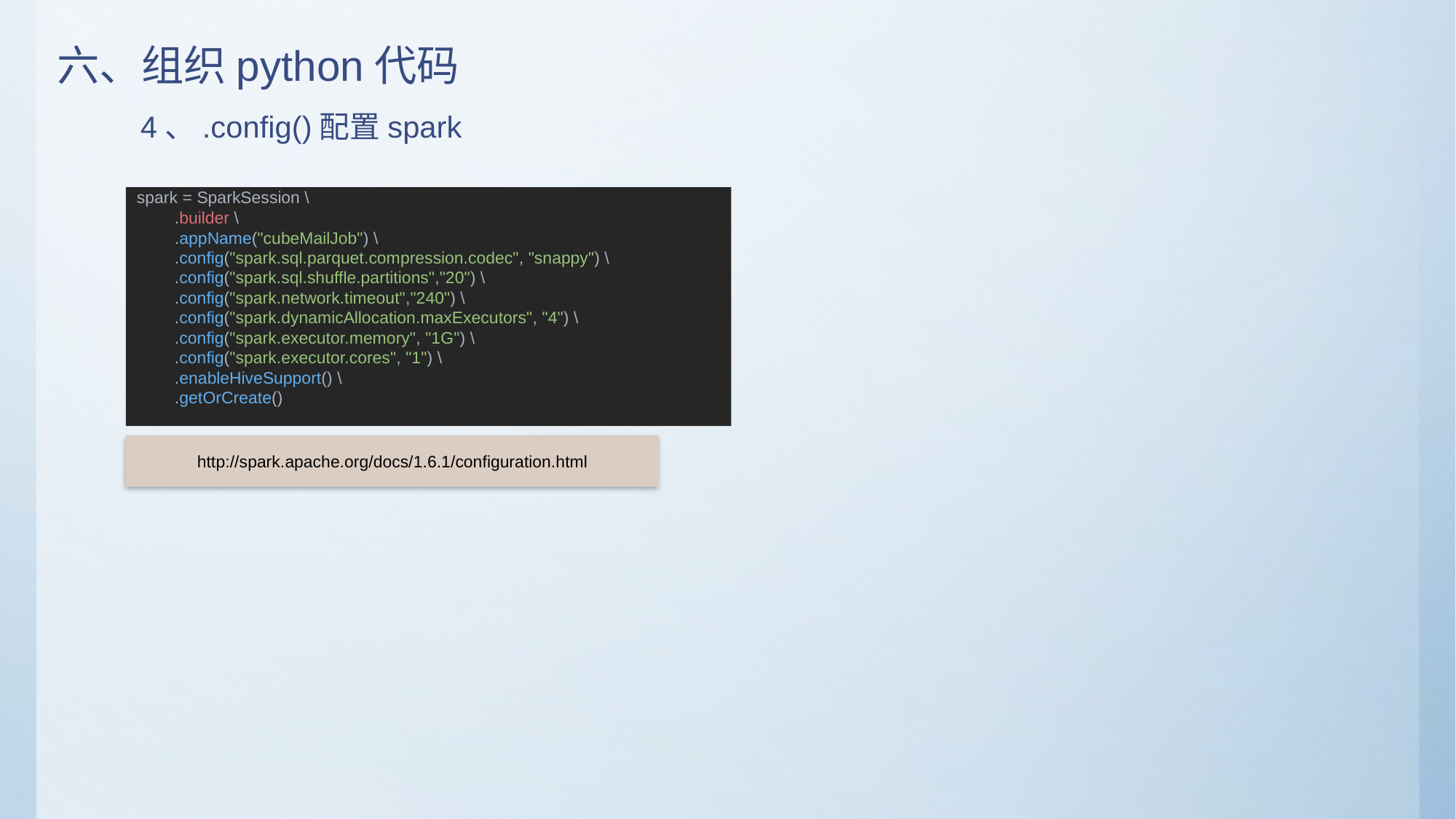

# 六、组织python代码
4、.config()配置spark
spark = SparkSession \
        .builder \
        .appName("cubeMailJob") \
        .config("spark.sql.parquet.compression.codec", "snappy") \
        .config("spark.sql.shuffle.partitions","20") \
        .config("spark.network.timeout","240") \
        .config("spark.dynamicAllocation.maxExecutors", "4") \
        .config("spark.executor.memory", "1G") \
        .config("spark.executor.cores", "1") \
        .enableHiveSupport() \
        .getOrCreate()
http://spark.apache.org/docs/1.6.1/configuration.html